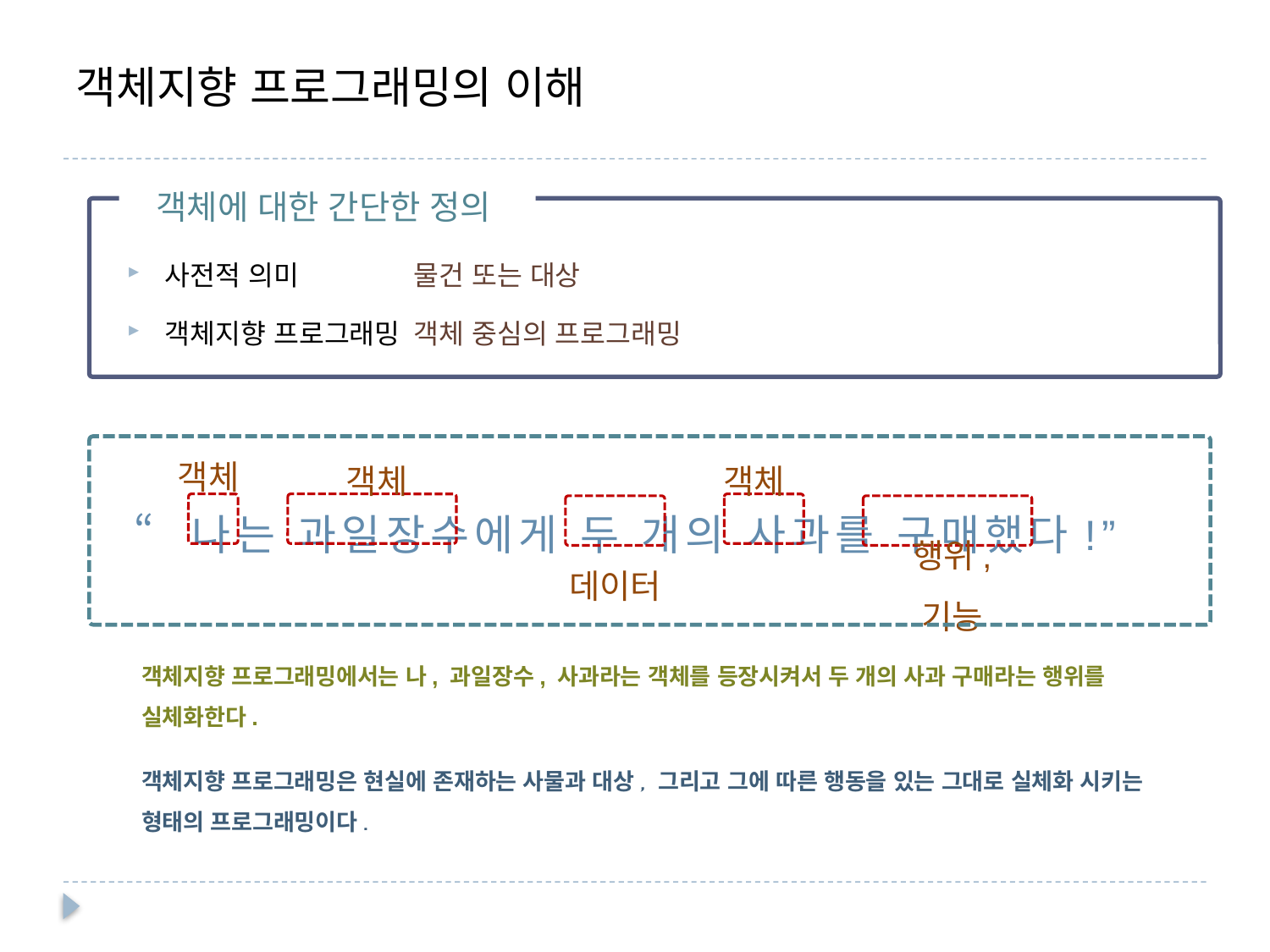

윤성우의 열혈
C++ 프로그래밍
# 객체지향 프로그래밍의 이해

사전적 의미		물건 또는 대상
객체지향 프로그래밍 	객체 중심의 프로그래밍
     객체에 대한 간단한 정의

객체
객체
객체
“나는 과일장수에게 두 개의 사과를 구매했다!”

데이터
행위, 기능
객체지향 프로그래밍에서는 나, 과일장수, 사과라는 객체를 등장시켜서 두 개의 사과 구매라는 행위를 실체화한다.
객체지향 프로그래밍은 현실에 존재하는 사물과 대상, 그리고 그에 따른 행동을 있는 그대로 실체화 시키는 형태의 프로그래밍이다.